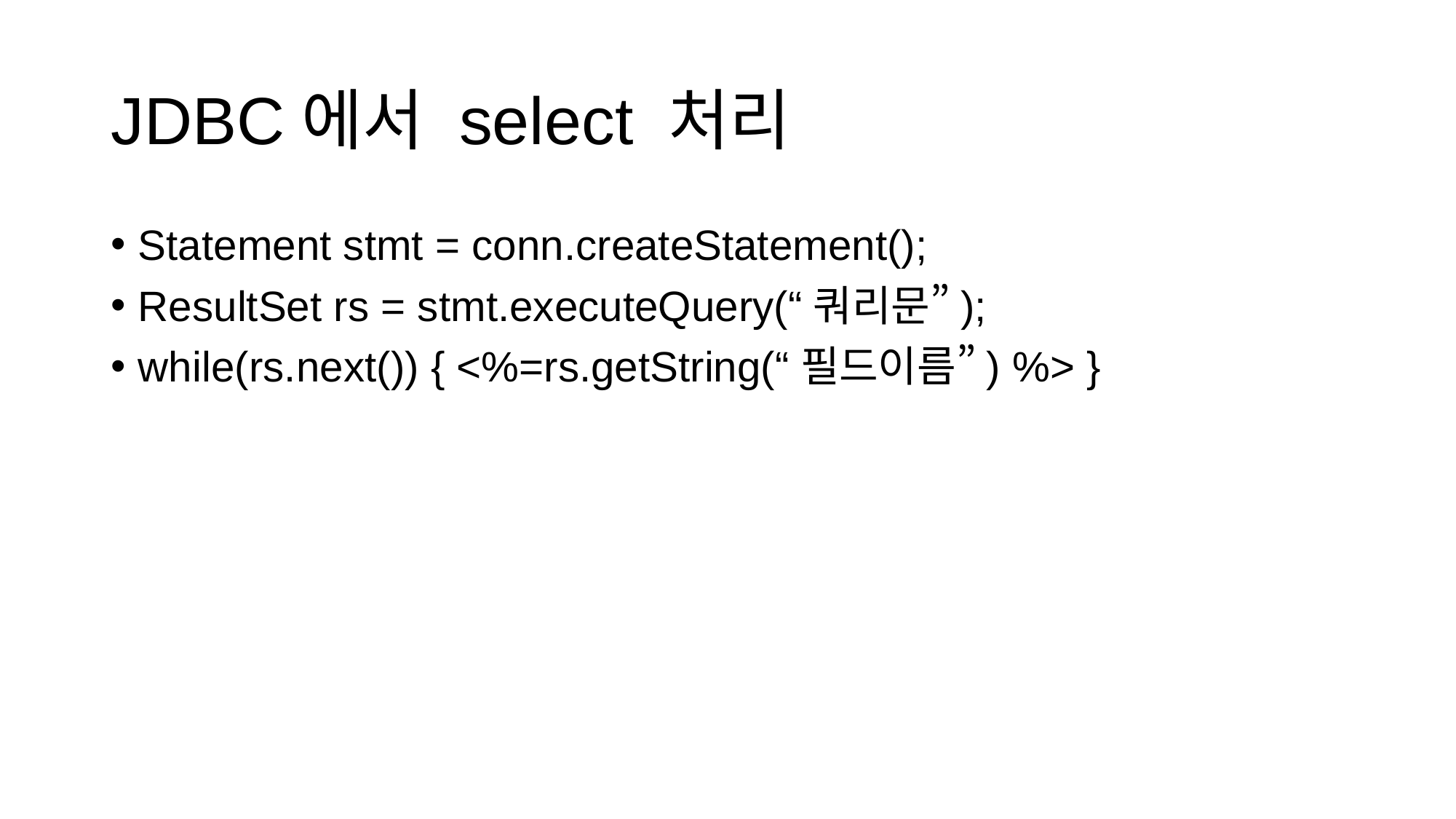

# JDBC에서 select 처리
Statement stmt = conn.createStatement();
ResultSet rs = stmt.executeQuery(“쿼리문”);
while(rs.next()) { <%=rs.getString(“필드이름”) %> }